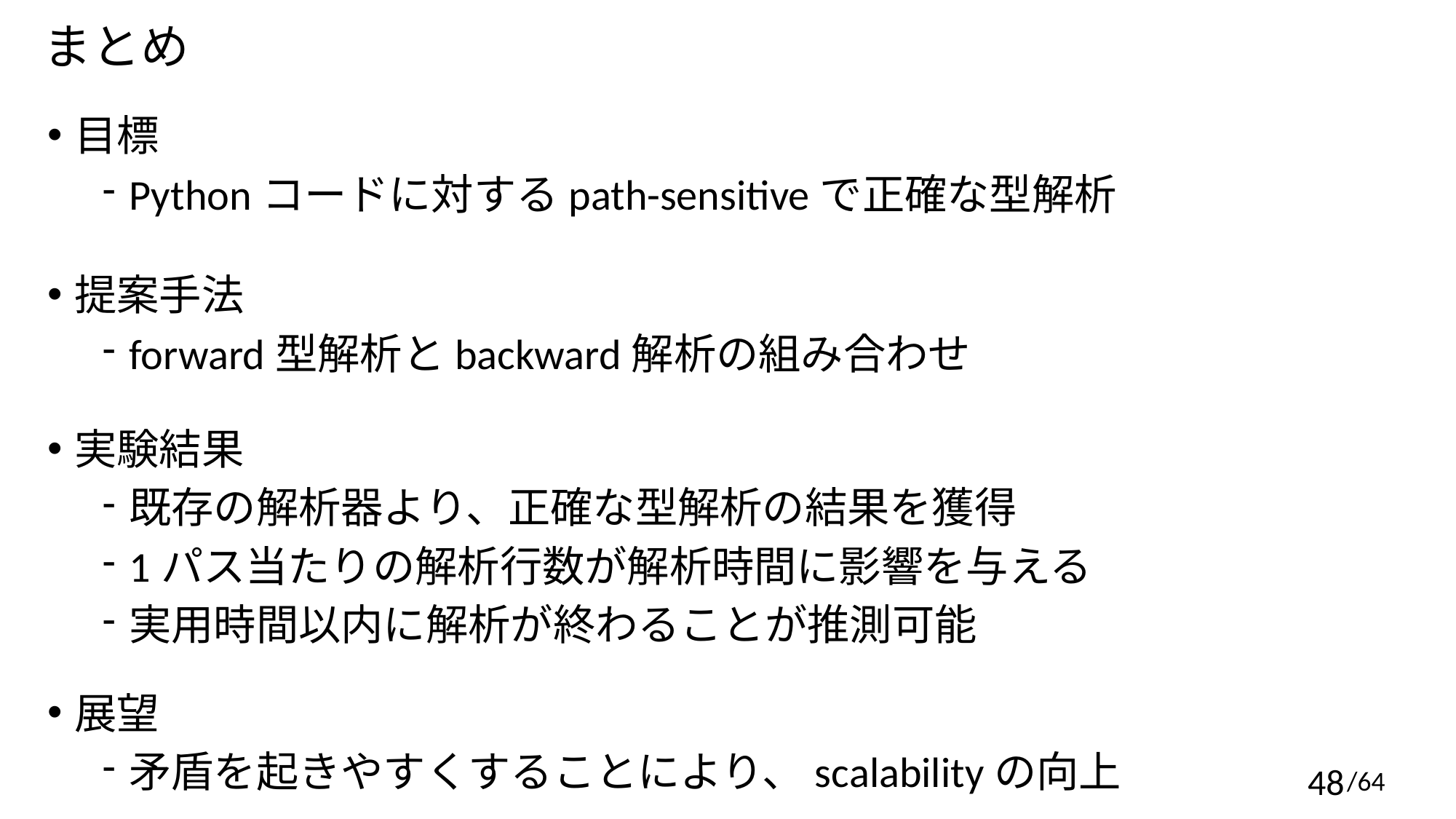

まとめ
目標
Pythonコードに対するpath-sensitiveで正確な型解析

提案手法
forward型解析とbackward解析の組み合わせ

実験結果
既存の解析器より、正確な型解析の結果を獲得
1パス当たりの解析行数が解析時間に影響を与える
実用時間以内に解析が終わることが推測可能

展望
矛盾を起きやすくすることにより、scalabilityの向上
/64
48